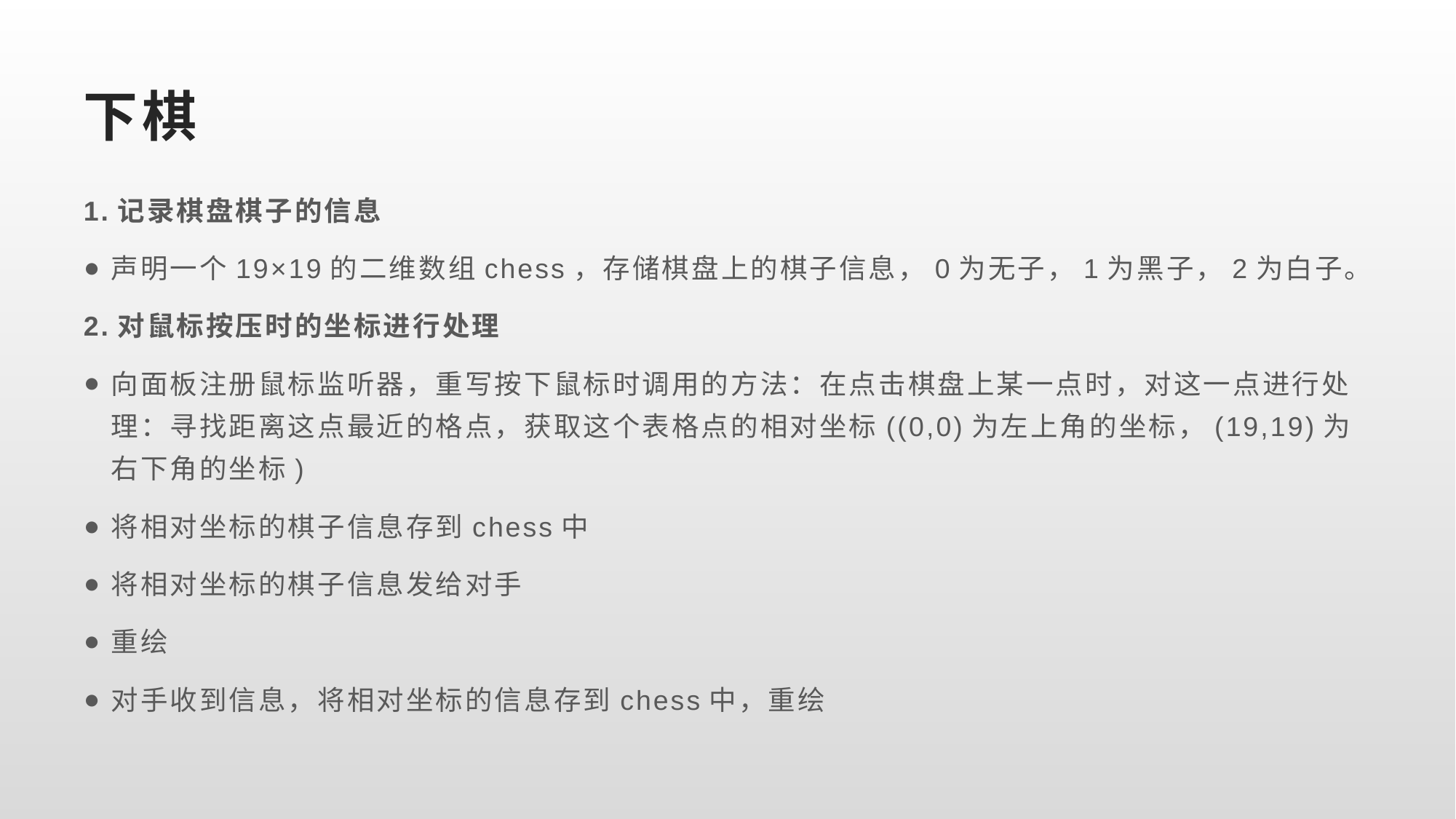

# 下棋
1.记录棋盘棋子的信息
声明一个19×19的二维数组chess，存储棋盘上的棋子信息，0为无子，1为黑子，2为白子。
2.对鼠标按压时的坐标进行处理
向面板注册鼠标监听器，重写按下鼠标时调用的方法：在点击棋盘上某一点时，对这一点进行处理：寻找距离这点最近的格点，获取这个表格点的相对坐标((0,0)为左上角的坐标，(19,19)为右下角的坐标)
将相对坐标的棋子信息存到chess中
将相对坐标的棋子信息发给对手
重绘
对手收到信息，将相对坐标的信息存到chess中，重绘